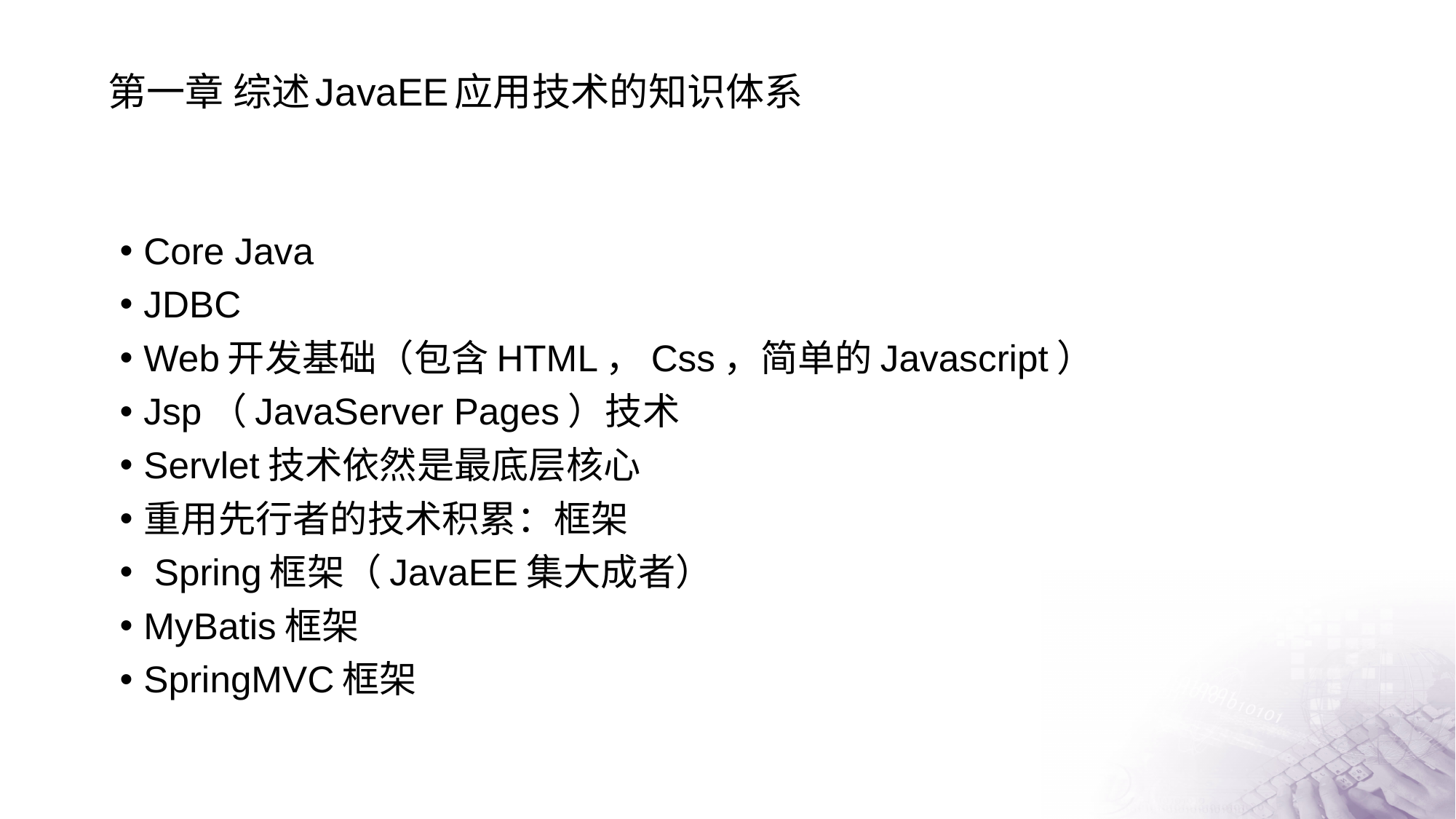

# 第一章 综述JavaEE应用技术的知识体系

Core Java
JDBC
Web开发基础（包含HTML，Css，简单的Javascript）
Jsp（JavaServer Pages）技术
Servlet技术依然是最底层核心
重用先行者的技术积累：框架
 Spring框架（JavaEE集大成者）
MyBatis框架
SpringMVC框架